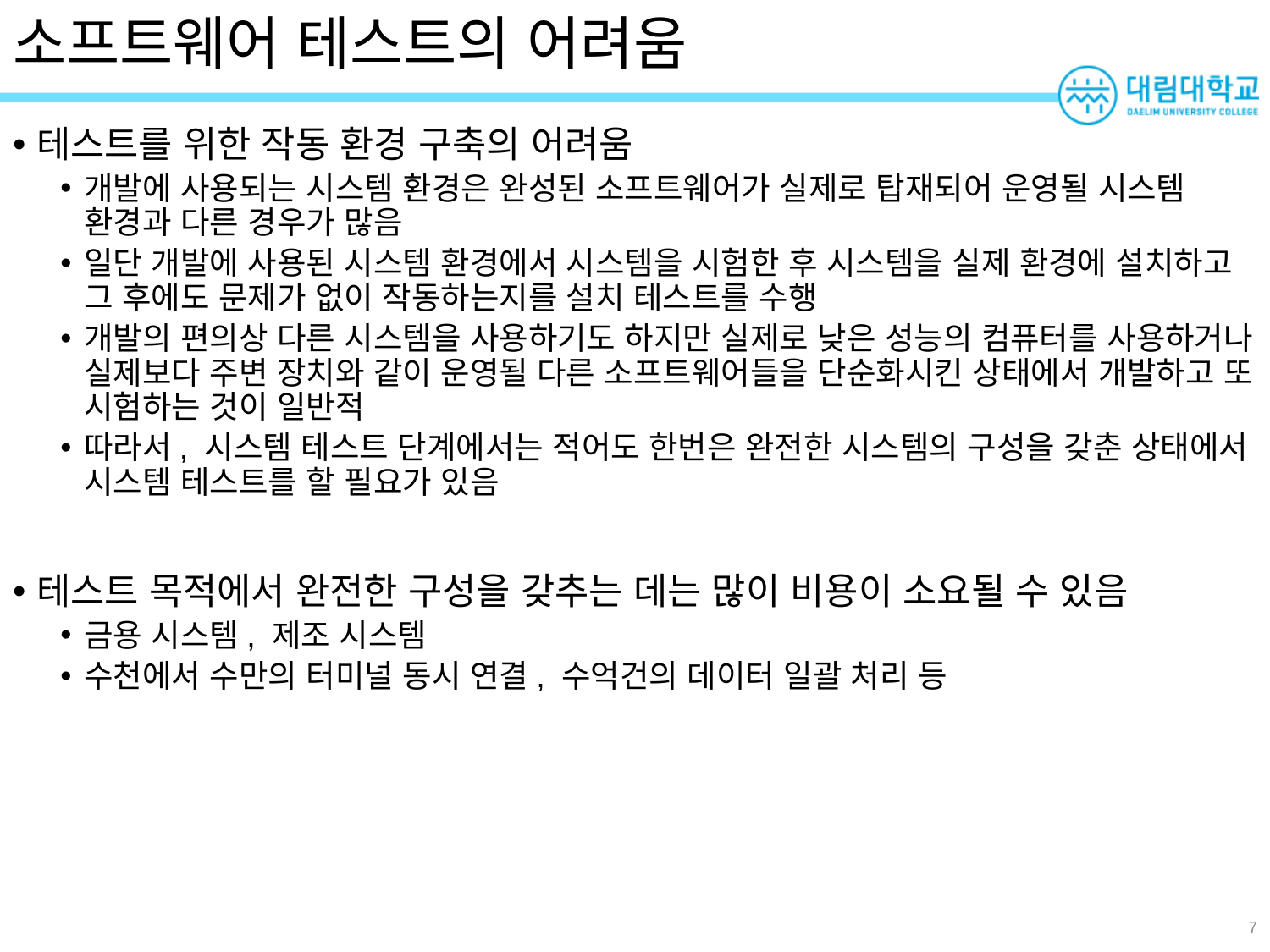

# 소프트웨어 테스트의 어려움
테스트를 위한 작동 환경 구축의 어려움
개발에 사용되는 시스템 환경은 완성된 소프트웨어가 실제로 탑재되어 운영될 시스템 환경과 다른 경우가 많음
일단 개발에 사용된 시스템 환경에서 시스템을 시험한 후 시스템을 실제 환경에 설치하고 그 후에도 문제가 없이 작동하는지를 설치 테스트를 수행
개발의 편의상 다른 시스템을 사용하기도 하지만 실제로 낮은 성능의 컴퓨터를 사용하거나 실제보다 주변 장치와 같이 운영될 다른 소프트웨어들을 단순화시킨 상태에서 개발하고 또 시험하는 것이 일반적
따라서, 시스템 테스트 단계에서는 적어도 한번은 완전한 시스템의 구성을 갖춘 상태에서 시스템 테스트를 할 필요가 있음

테스트 목적에서 완전한 구성을 갖추는 데는 많이 비용이 소요될 수 있음
금용 시스템, 제조 시스템
수천에서 수만의 터미널 동시 연결, 수억건의 데이터 일괄 처리 등

7